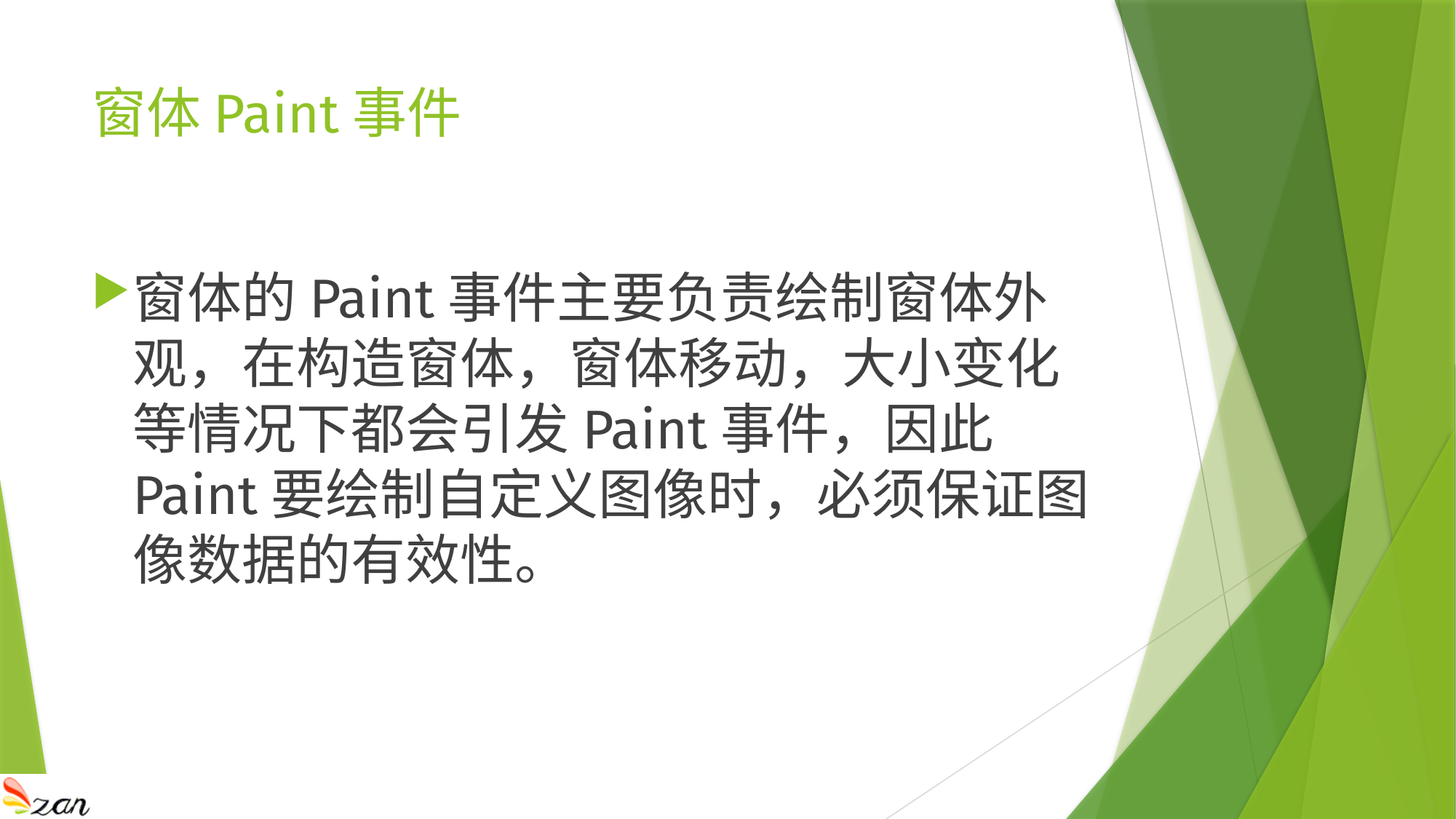

# 窗体Paint事件
窗体的Paint事件主要负责绘制窗体外观，在构造窗体，窗体移动，大小变化等情况下都会引发Paint事件，因此Paint要绘制自定义图像时，必须保证图像数据的有效性。